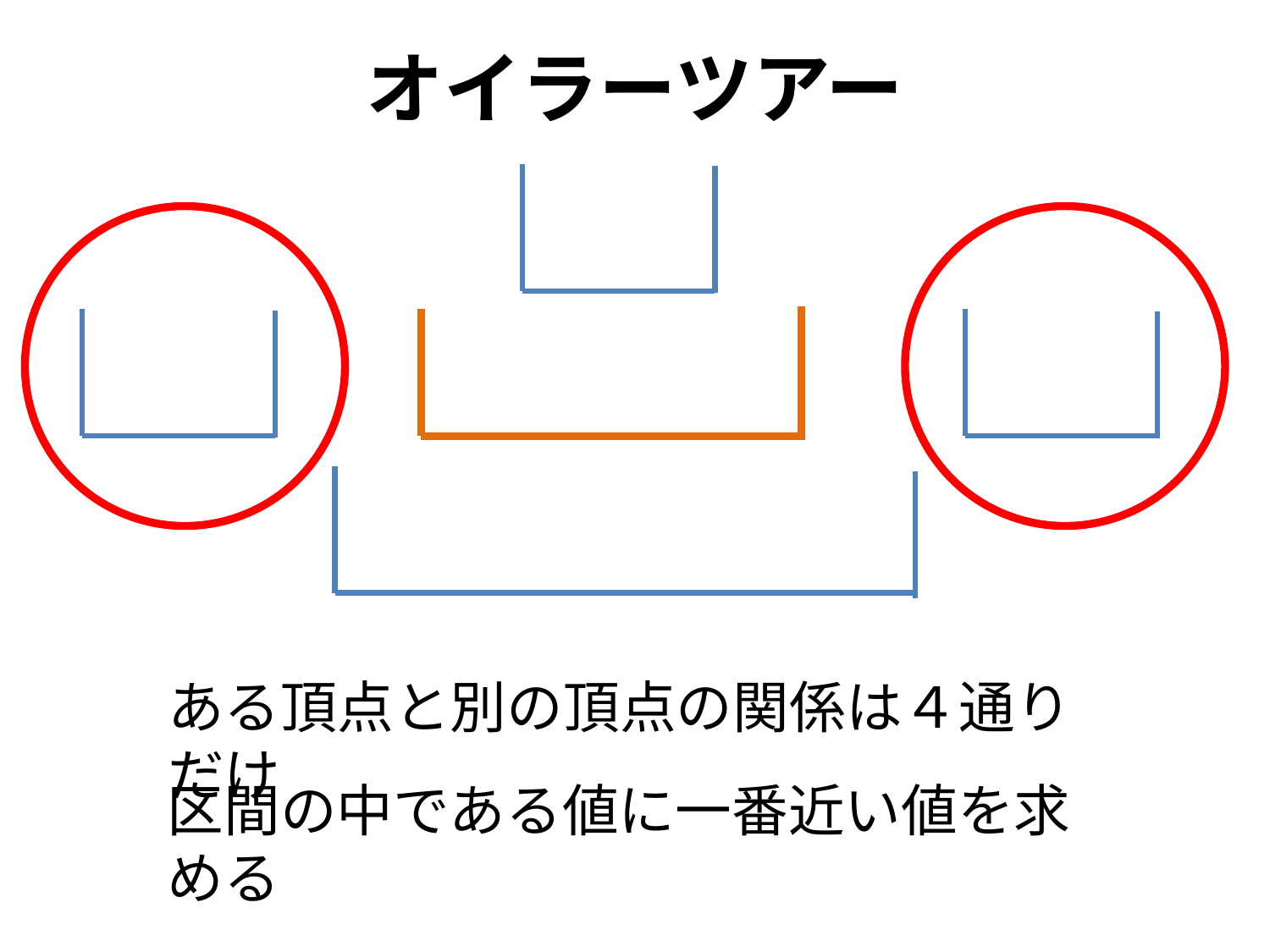

# オイラーツアー

ある頂点と別の頂点の関係は４通りだけ
区間の中である値に一番近い値を求める